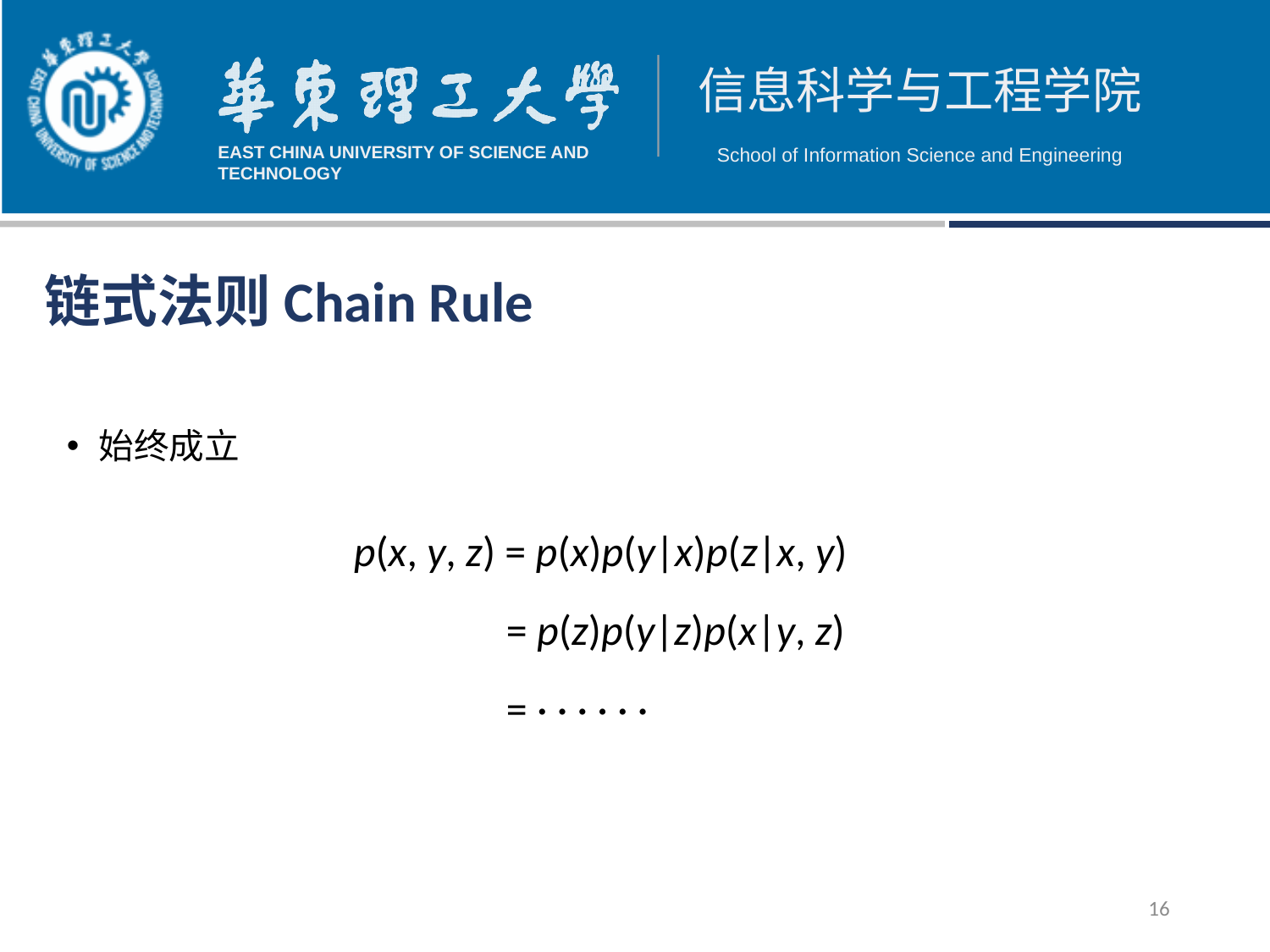

# 链式法则Chain Rule
始终成立
p(x, y, z) = p(x)p(y|x)p(z|x, y)
                = p(z)p(y|z)p(x|y, z)
                = · · · · · ·
16